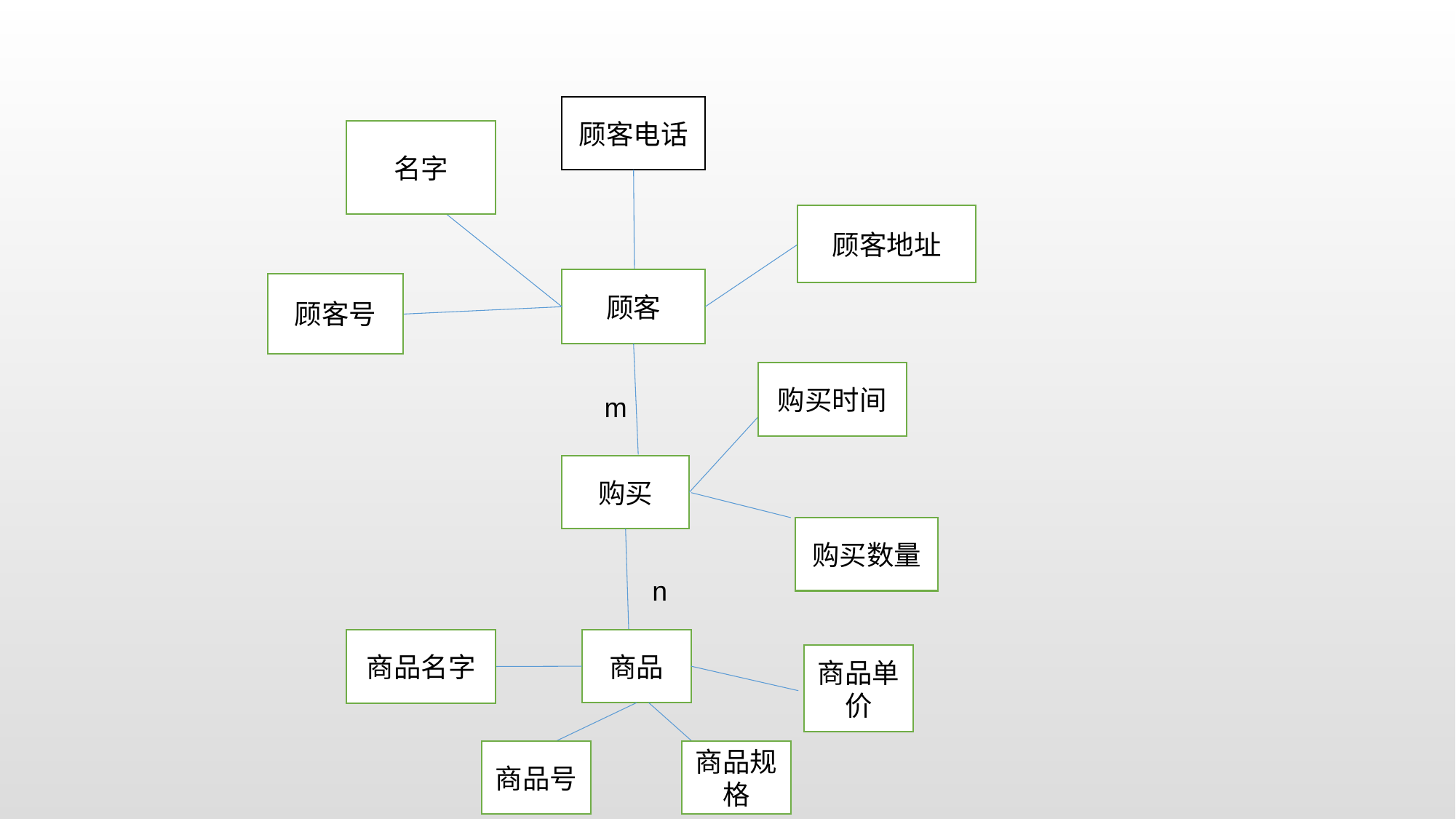

顾客电话
名字
顾客地址
顾客
顾客号
购买时间
m

购买
购买数量
n
商品
商品名字
商品单价
商品号
商品规格